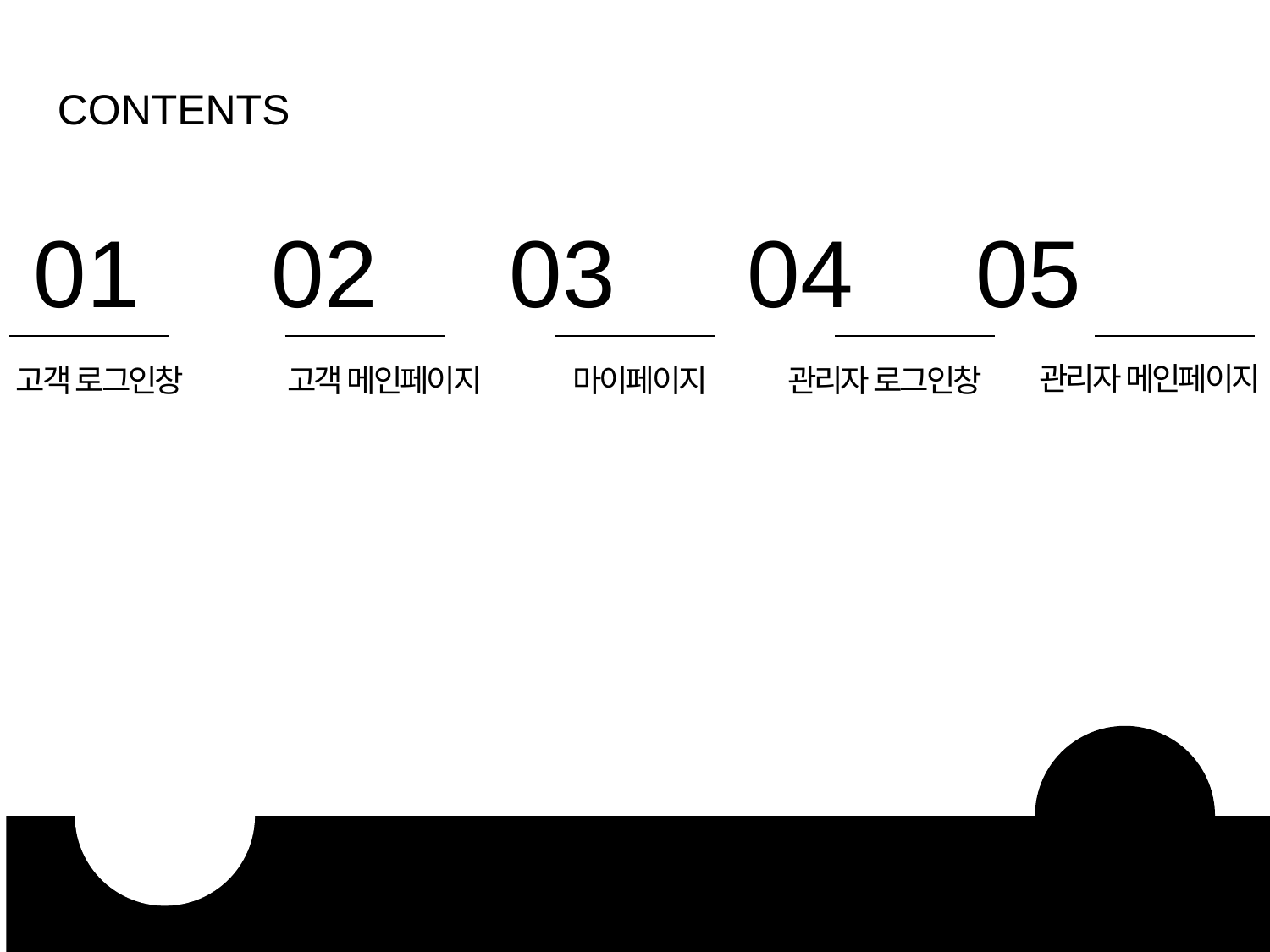

CONTENTS
 01     02     03     04	   05
관리자 메인페이지
고객 로그인창
고객 메인페이지
마이페이지
관리자 로그인창